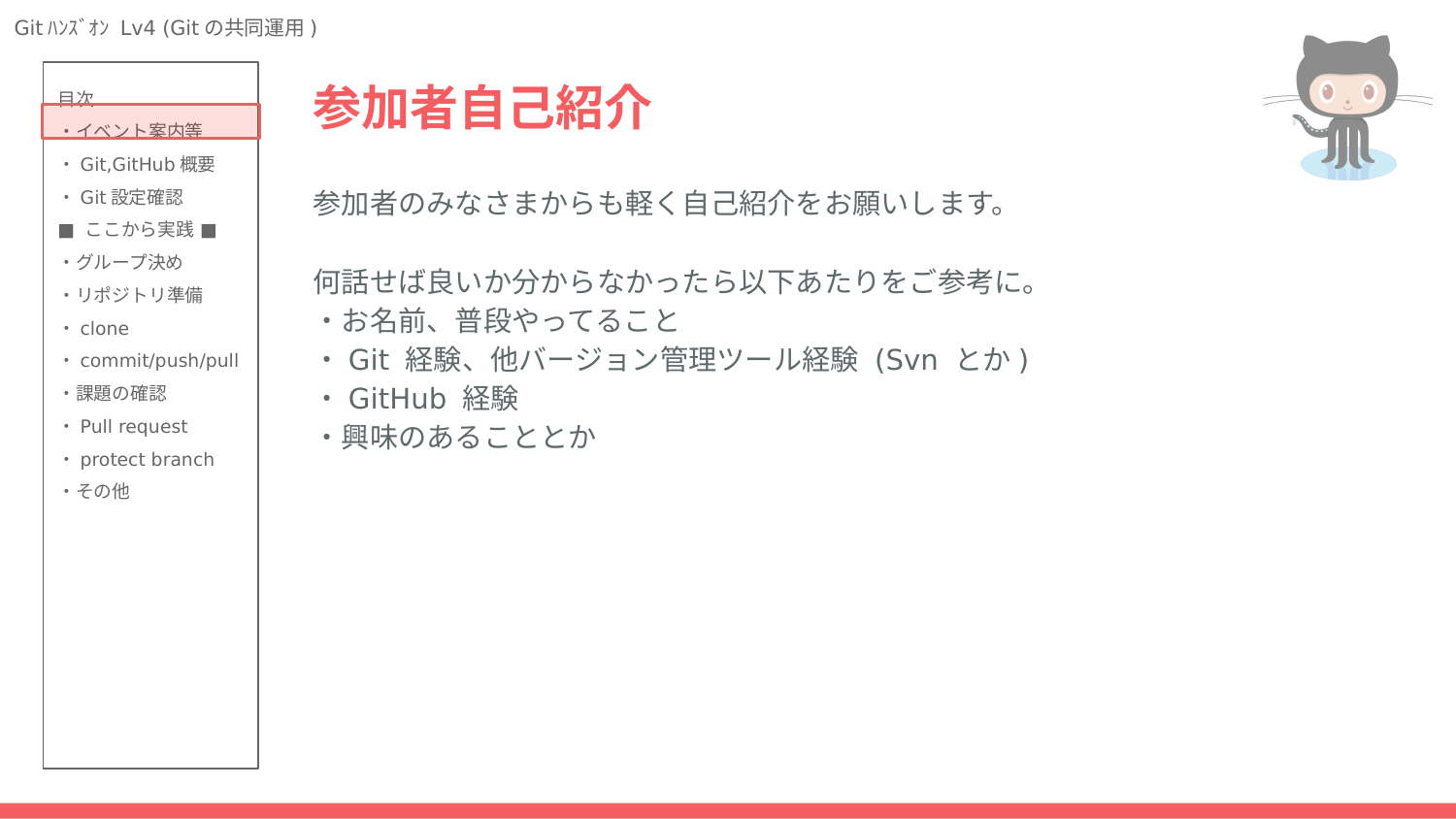

# 参加者自己紹介

参加者のみなさまからも軽く自己紹介をお願いします。
何話せば良いか分からなかったら以下あたりをご参考に。
・お名前、普段やってること
・Git 経験、他バージョン管理ツール経験 (Svn とか)
・GitHub 経験
・興味のあることとか